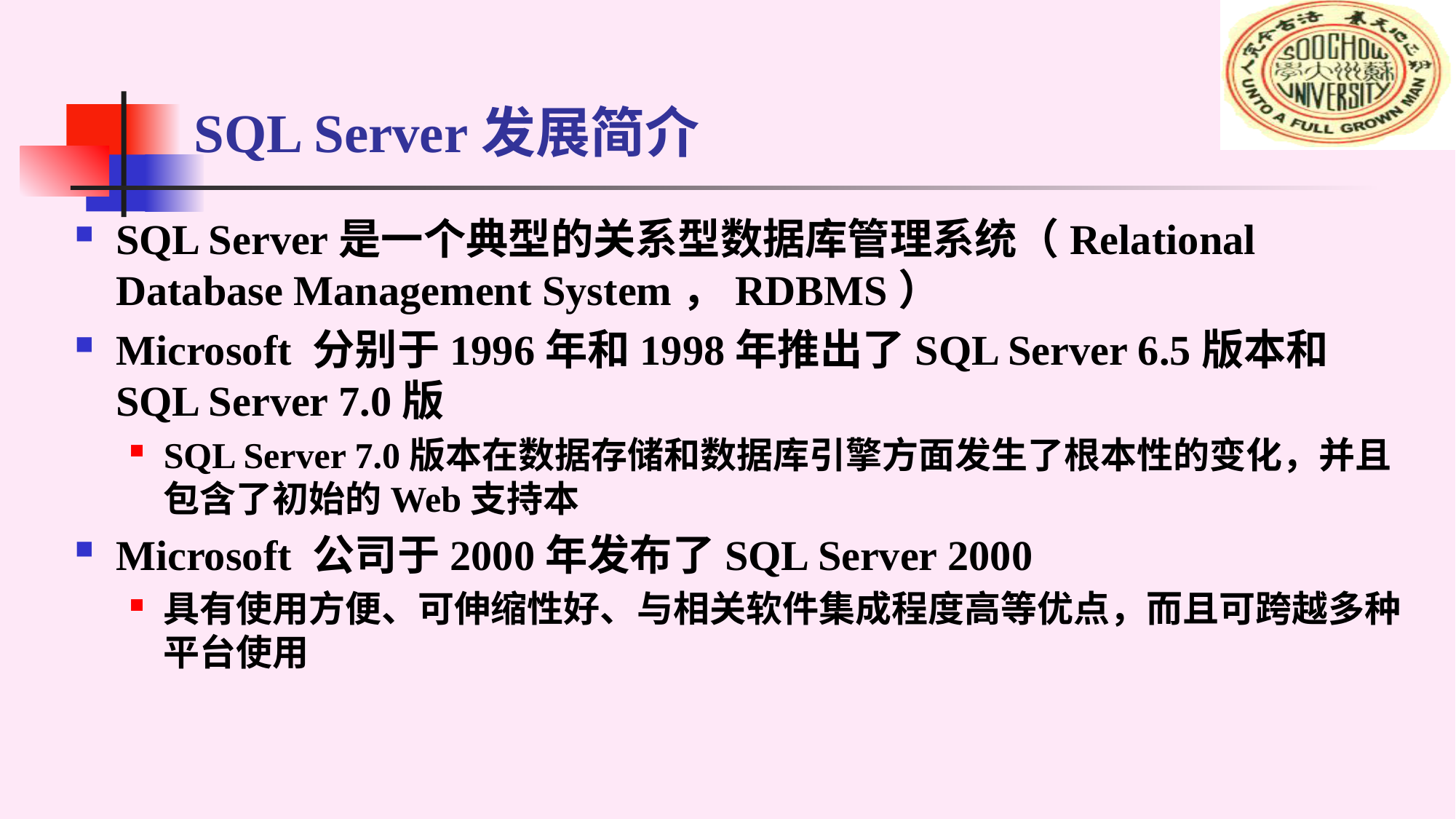

# SQL Server发展简介
SQL Server是一个典型的关系型数据库管理系统（Relational Database Management System，RDBMS）
Microsoft 分别于1996年和1998年推出了SQL Server 6.5版本和SQL Server 7.0版
SQL Server 7.0版本在数据存储和数据库引擎方面发生了根本性的变化，并且包含了初始的Web支持本
Microsoft 公司于2000年发布了SQL Server 2000
具有使用方便、可伸缩性好、与相关软件集成程度高等优点，而且可跨越多种平台使用